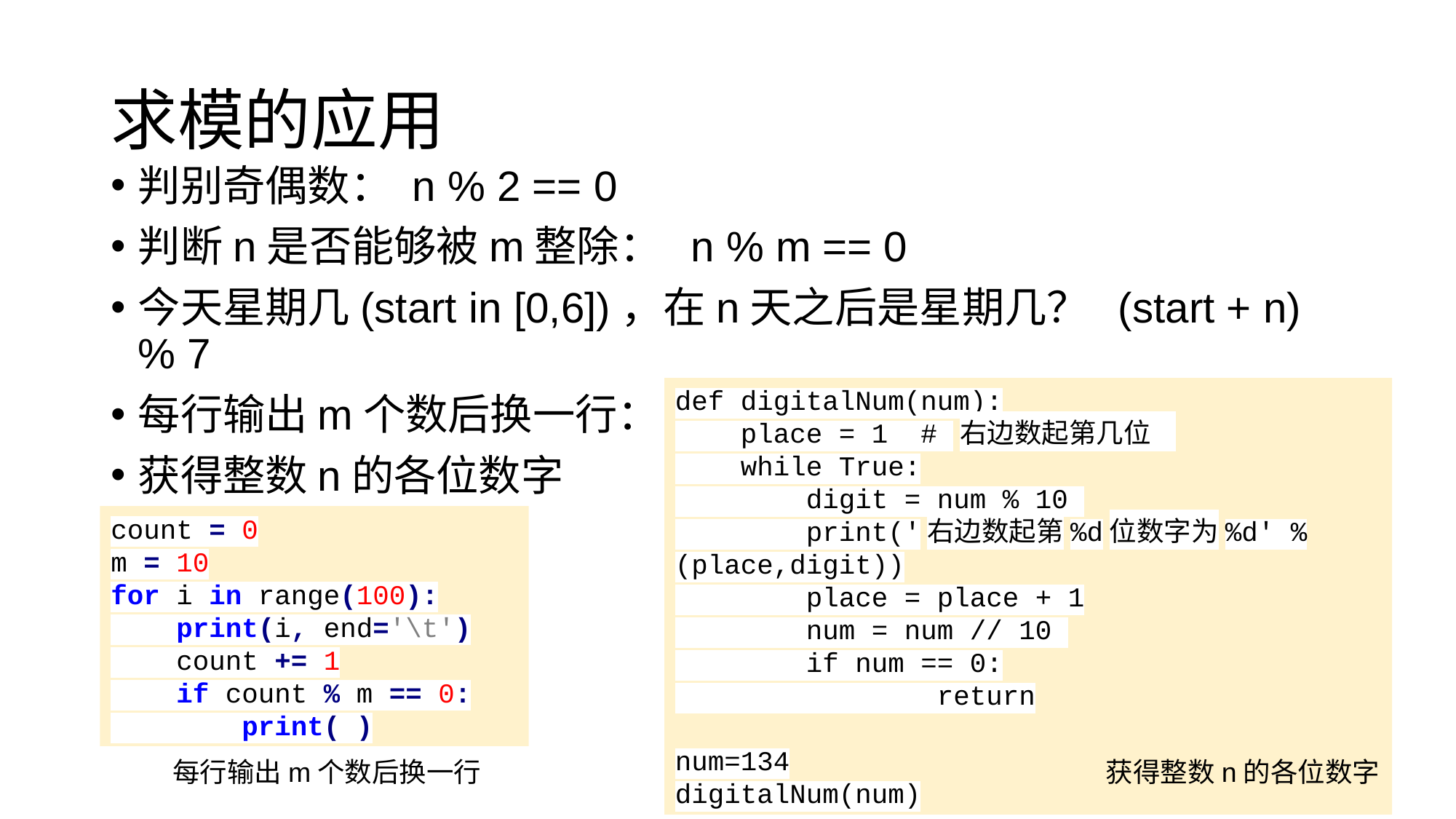

# 求模的应用
判别奇偶数： n % 2 == 0
判断n是否能够被m整除：  n % m == 0
今天星期几(start in [0,6])，在n天之后是星期几？  (start + n) % 7
每行输出m个数后换一行：
获得整数n的各位数字
def digitalNum(num):
    place = 1  # 右边数起第几位
    while True:
        digit = num % 10
        print('右边数起第%d位数字为%d' % (place,digit))
        place = place + 1
        num = num // 10
        if num == 0:
                return

num=134
digitalNum(num)
count = 0
m = 10
for i in range(100):
    print(i, end='\t')
    count += 1
    if count % m == 0:
        print( )
每行输出m个数后换一行
获得整数n的各位数字